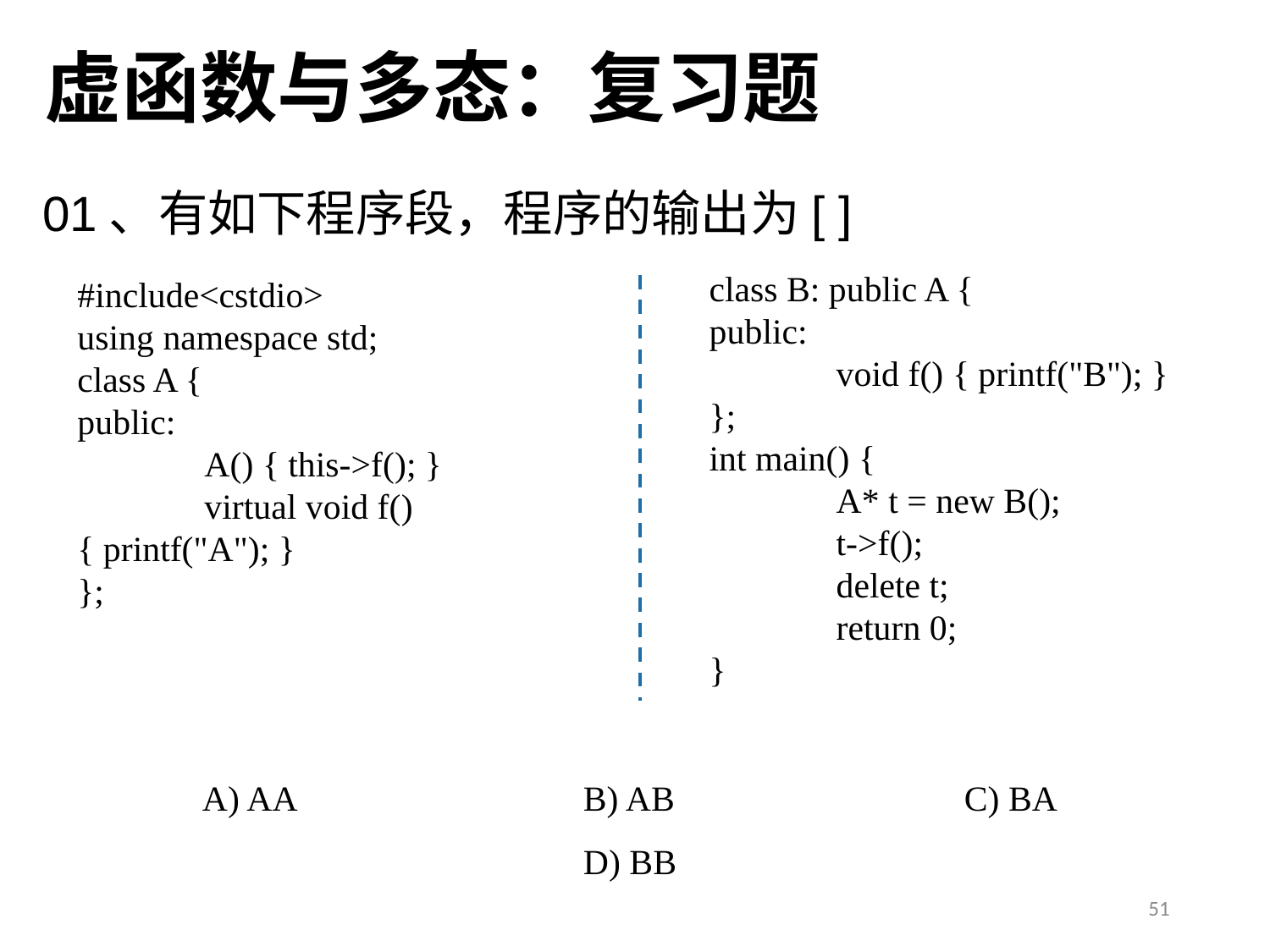

虚函数与多态：复习题
01、有如下程序段，程序的输出为[ ]
class B: public A {
public:
	void f() { printf("B"); }
};
int main() {
	A* t = new B();
	t->f();
	delete t;
	return 0;
}
#include<cstdio>
using namespace std;
class A {
public:
	A() { this->f(); }
	virtual void f() { printf("A"); }
};

A) AA 			B) AB 			C) BA 			D) BB
51